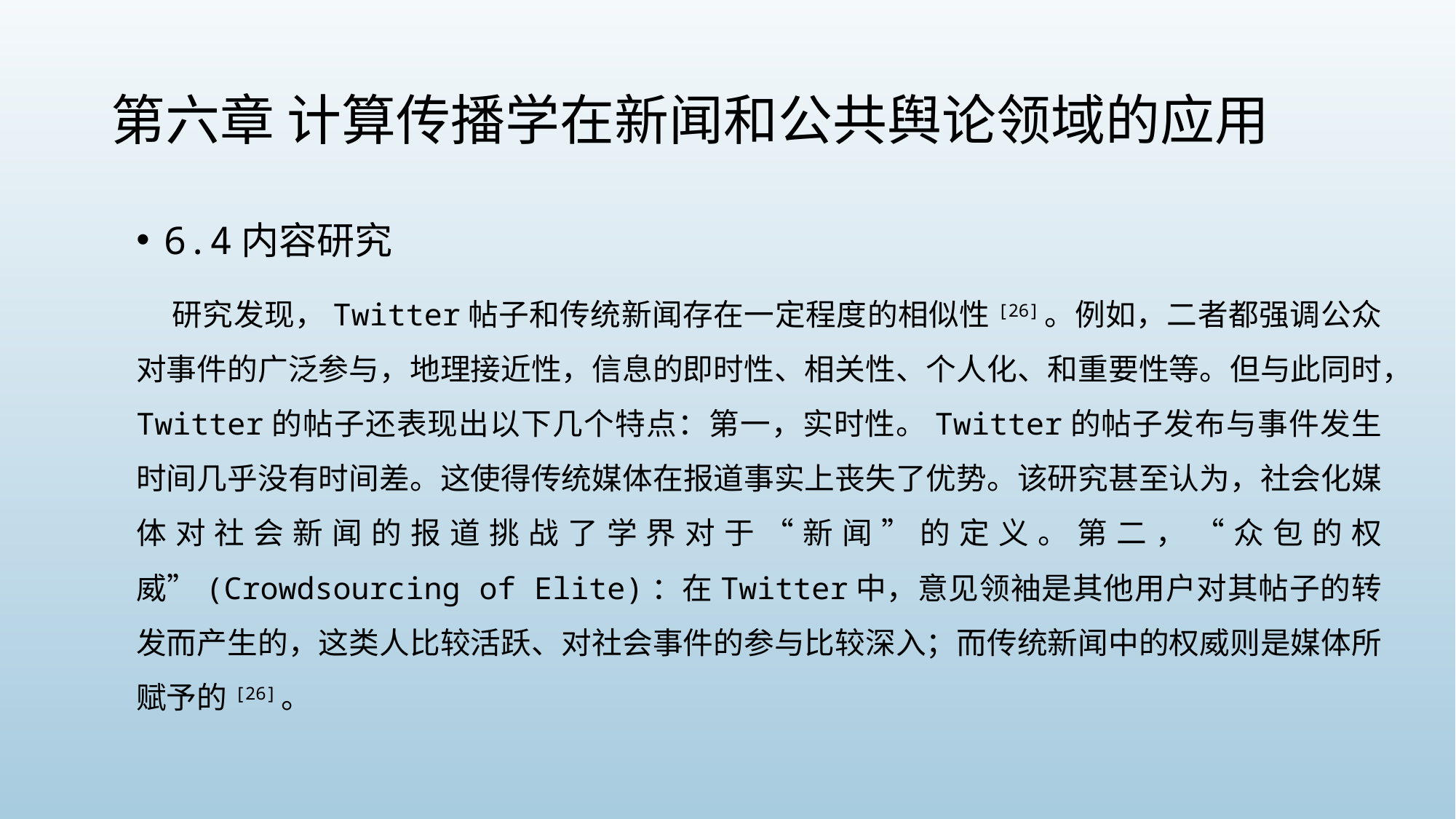

# 第六章 计算传播学在新闻和公共舆论领域的应用
6.4内容研究
    研究发现，Twitter帖子和传统新闻存在一定程度的相似性[26]。例如，二者都强调公众对事件的广泛参与，地理接近性，信息的即时性、相关性、个人化、和重要性等。但与此同时，Twitter的帖子还表现出以下几个特点：第一，实时性。Twitter的帖子发布与事件发生时间几乎没有时间差。这使得传统媒体在报道事实上丧失了优势。该研究甚至认为，社会化媒体对社会新闻的报道挑战了学界对于“新闻”的定义。第二，“众包的权威”(Crowdsourcing of Elite)：在Twitter中，意见领袖是其他用户对其帖子的转发而产生的，这类人比较活跃、对社会事件的参与比较深入；而传统新闻中的权威则是媒体所赋予的[26]。